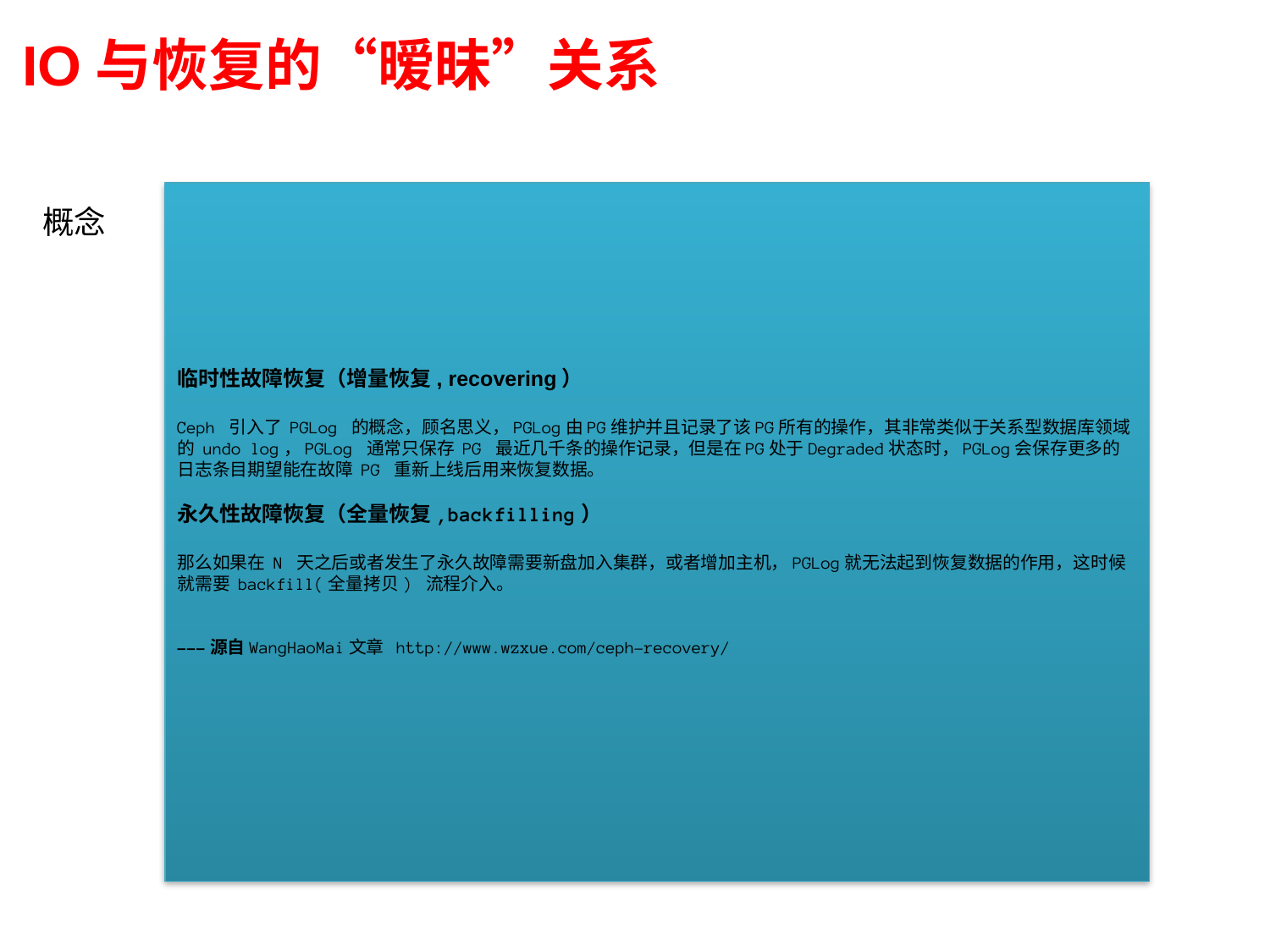

IO与恢复的“暧昧”关系
临时性故障恢复（增量恢复, recovering）

Ceph 引入了 PGLog 的概念，顾名思义，PGLog由PG维护并且记录了该PG所有的操作，其非常类似于关系型数据库领域的 undo log，PGLog 通常只保存 PG 最近几千条的操作记录，但是在PG处于Degraded状态时，PGLog会保存更多的日志条目期望能在故障 PG 重新上线后用来恢复数据。

永久性故障恢复（全量恢复,backfilling）

那么如果在 N 天之后或者发生了永久故障需要新盘加入集群，或者增加主机，PGLog就无法起到恢复数据的作用，这时候就需要 backfill(全量拷贝) 流程介入。

---源自WangHaoMai文章  http://www.wzxue.com/ceph-recovery/

概念